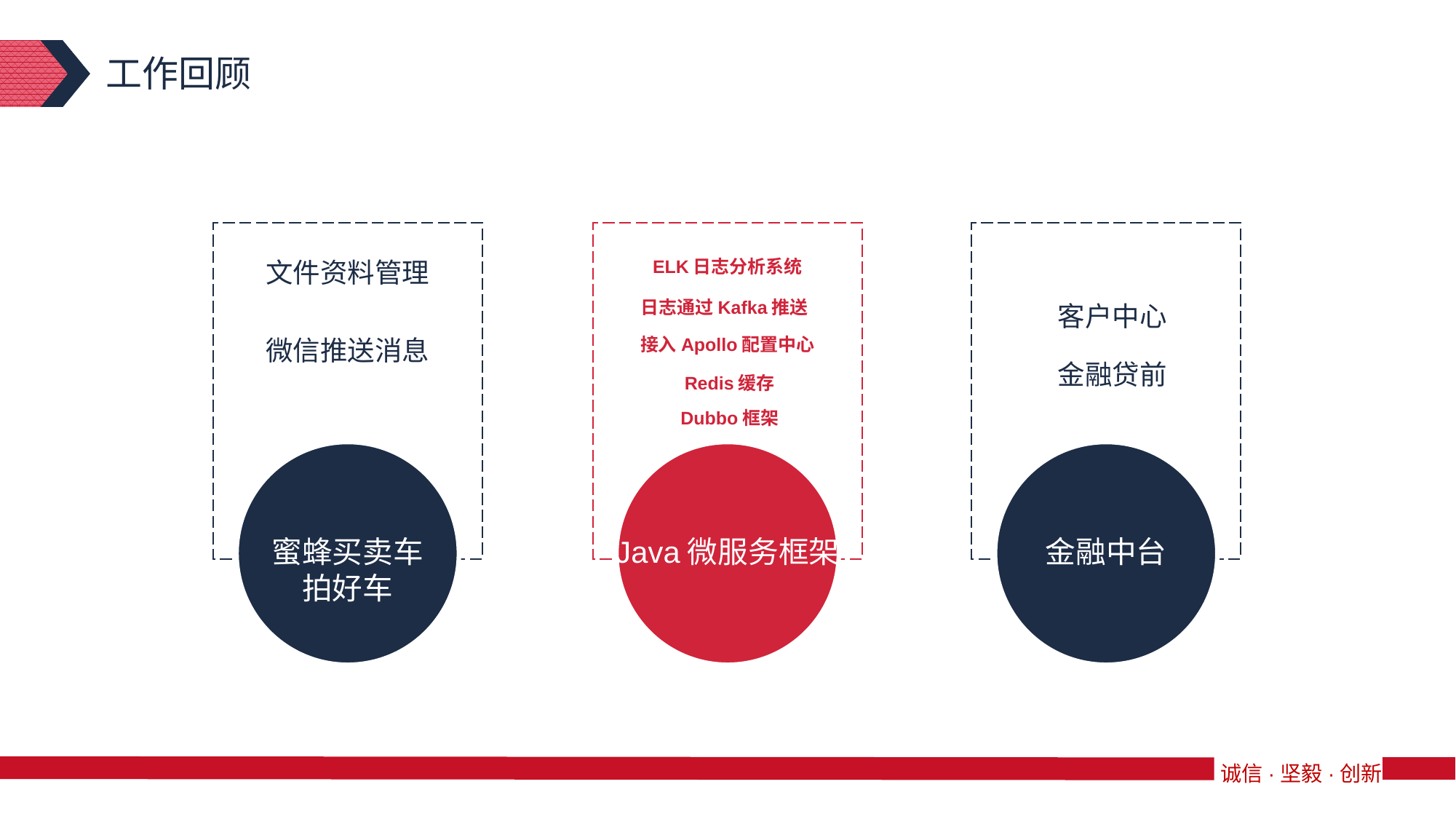

工作回顾

文件资料管理

蜜蜂买卖车
拍好车

ELK日志分析系统

Java微服务框架

客户中心

金融中台
日志通过Kafka推送
微信推送消息
接入Apollo配置中心
金融贷前
Redis缓存
Dubbo框架
诚信·坚毅·创新